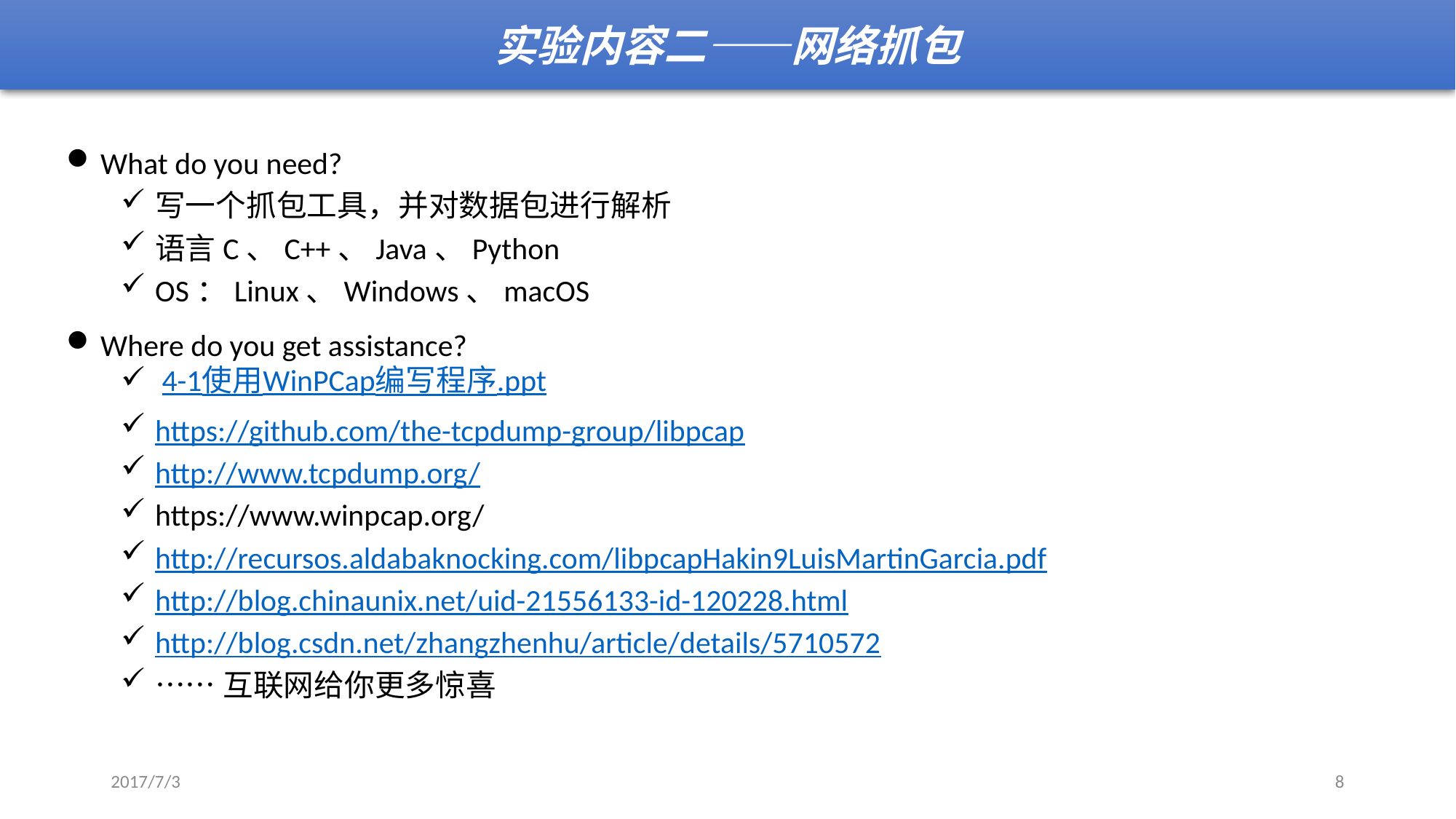

实验内容二——网络抓包
What do you need?
写一个抓包工具，并对数据包进行解析
语言C、C++、Java、Python
OS：Linux、Windows、macOS
Where do you get assistance?
 4-1使用WinPCap编写程序.ppt
https://github.com/the-tcpdump-group/libpcap
http://www.tcpdump.org/
https://www.winpcap.org/
http://recursos.aldabaknocking.com/libpcapHakin9LuisMartinGarcia.pdf
http://blog.chinaunix.net/uid-21556133-id-120228.html
http://blog.csdn.net/zhangzhenhu/article/details/5710572
……互联网给你更多惊喜

2017/7/3
8